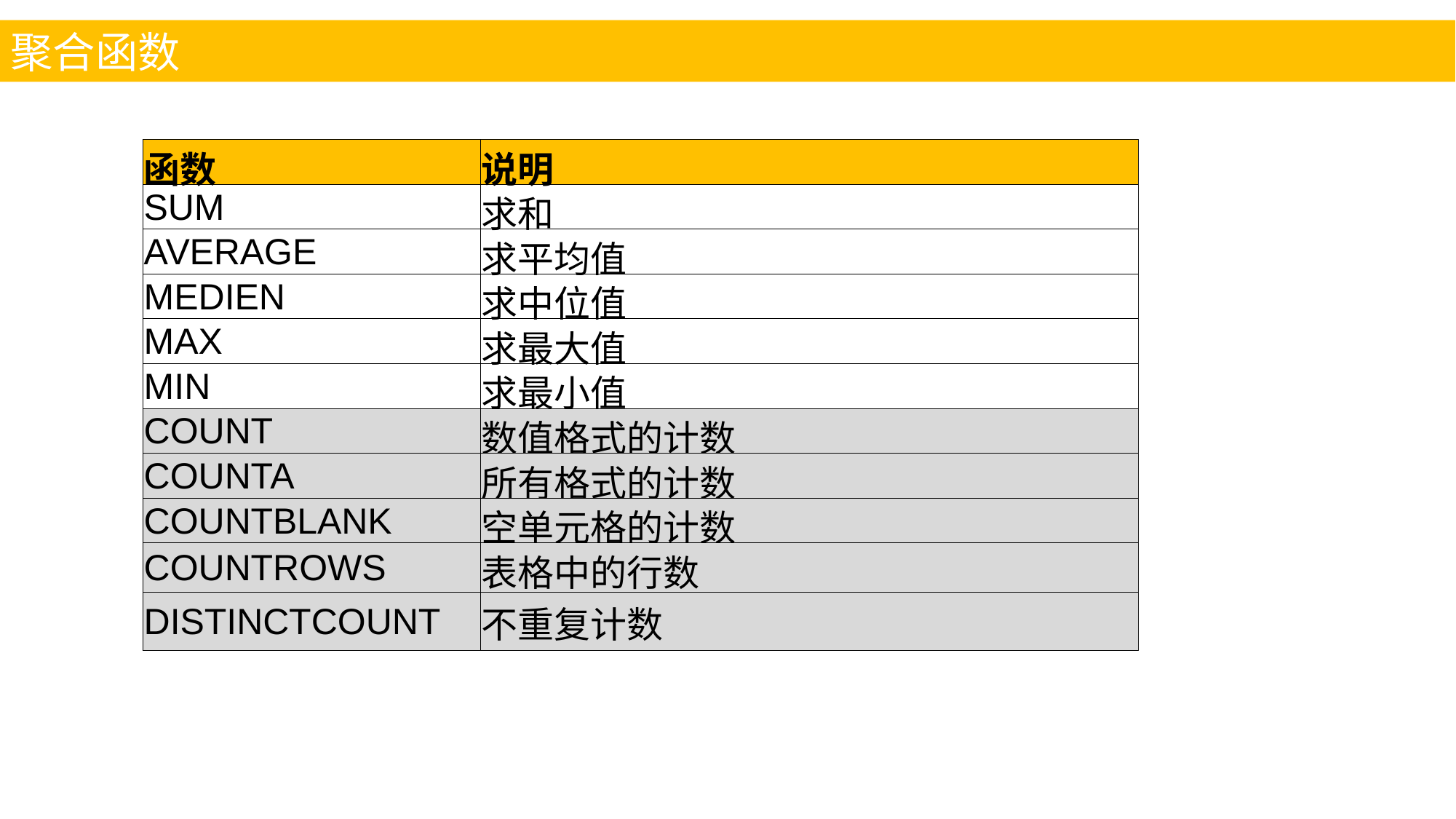

聚合函数
| 函数 | 说明 |
| --- | --- |
| SUM | 求和 |
| AVERAGE | 求平均值 |
| MEDIEN | 求中位值 |
| MAX | 求最大值 |
| MIN | 求最小值 |
| COUNT | 数值格式的计数 |
| COUNTA | 所有格式的计数 |
| COUNTBLANK | 空单元格的计数 |
| COUNTROWS | 表格中的行数 |
| DISTINCTCOUNT | 不重复计数 |